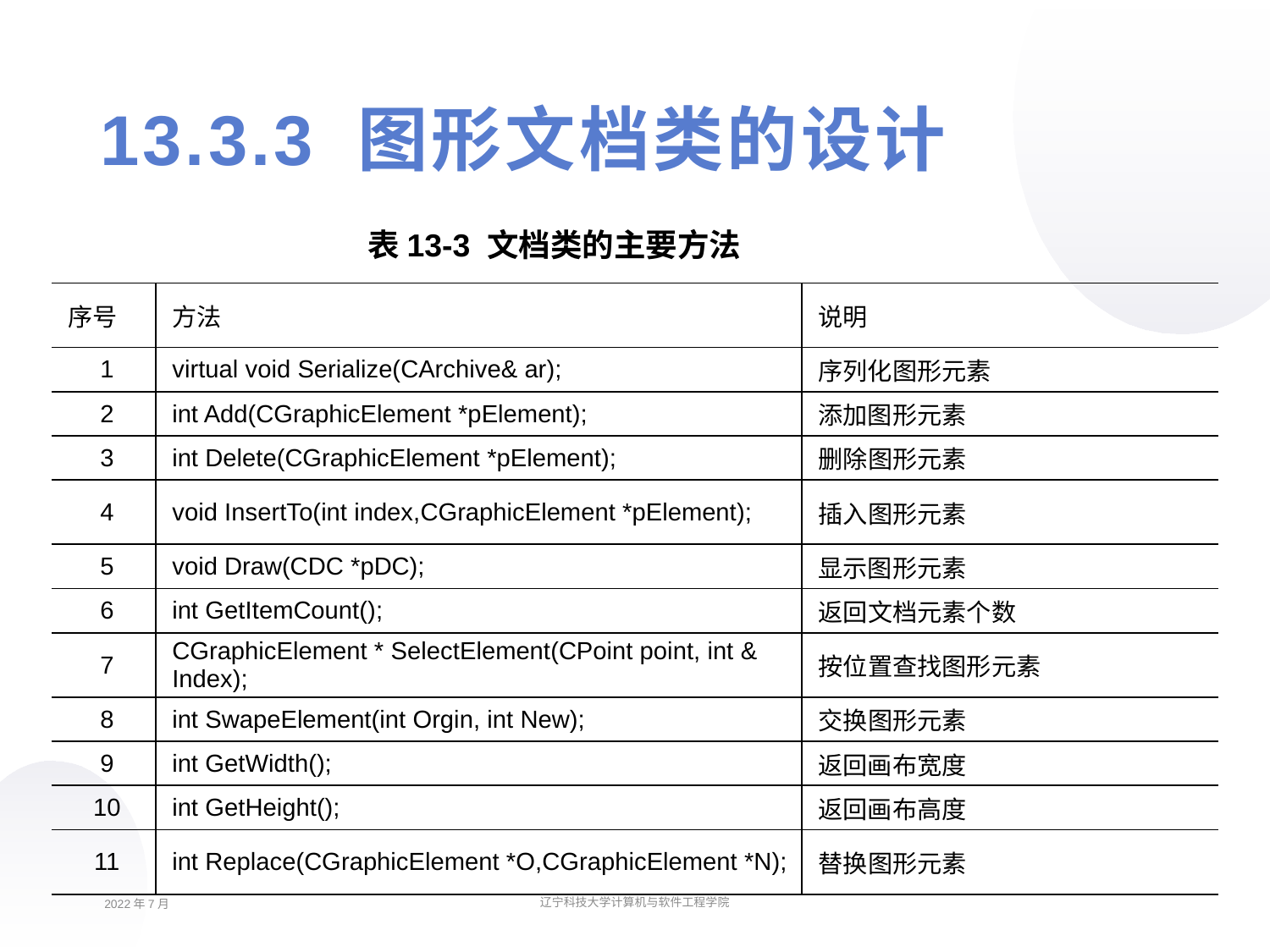

13.3.3 图形文档类的设计
表13-3 文档类的主要方法
| 序号 | 方法 | 说明 |
| --- | --- | --- |
| 1 | virtual void Serialize(CArchive& ar); | 序列化图形元素 |
| 2 | int Add(CGraphicElement \*pElement); | 添加图形元素 |
| 3 | int Delete(CGraphicElement \*pElement); | 删除图形元素 |
| 4 | void InsertTo(int index,CGraphicElement \*pElement); | 插入图形元素 |
| 5 | void Draw(CDC \*pDC); | 显示图形元素 |
| 6 | int GetItemCount(); | 返回文档元素个数 |
| 7 | CGraphicElement \* SelectElement(CPoint point, int & Index); | 按位置查找图形元素 |
| 8 | int SwapeElement(int Orgin, int New); | 交换图形元素 |
| 9 | int GetWidth(); | 返回画布宽度 |
| 10 | int GetHeight(); | 返回画布高度 |
| 11 | int Replace(CGraphicElement \*O,CGraphicElement \*N); | 替换图形元素 |

2022年7月
辽宁科技大学计算机与软件工程学院
50